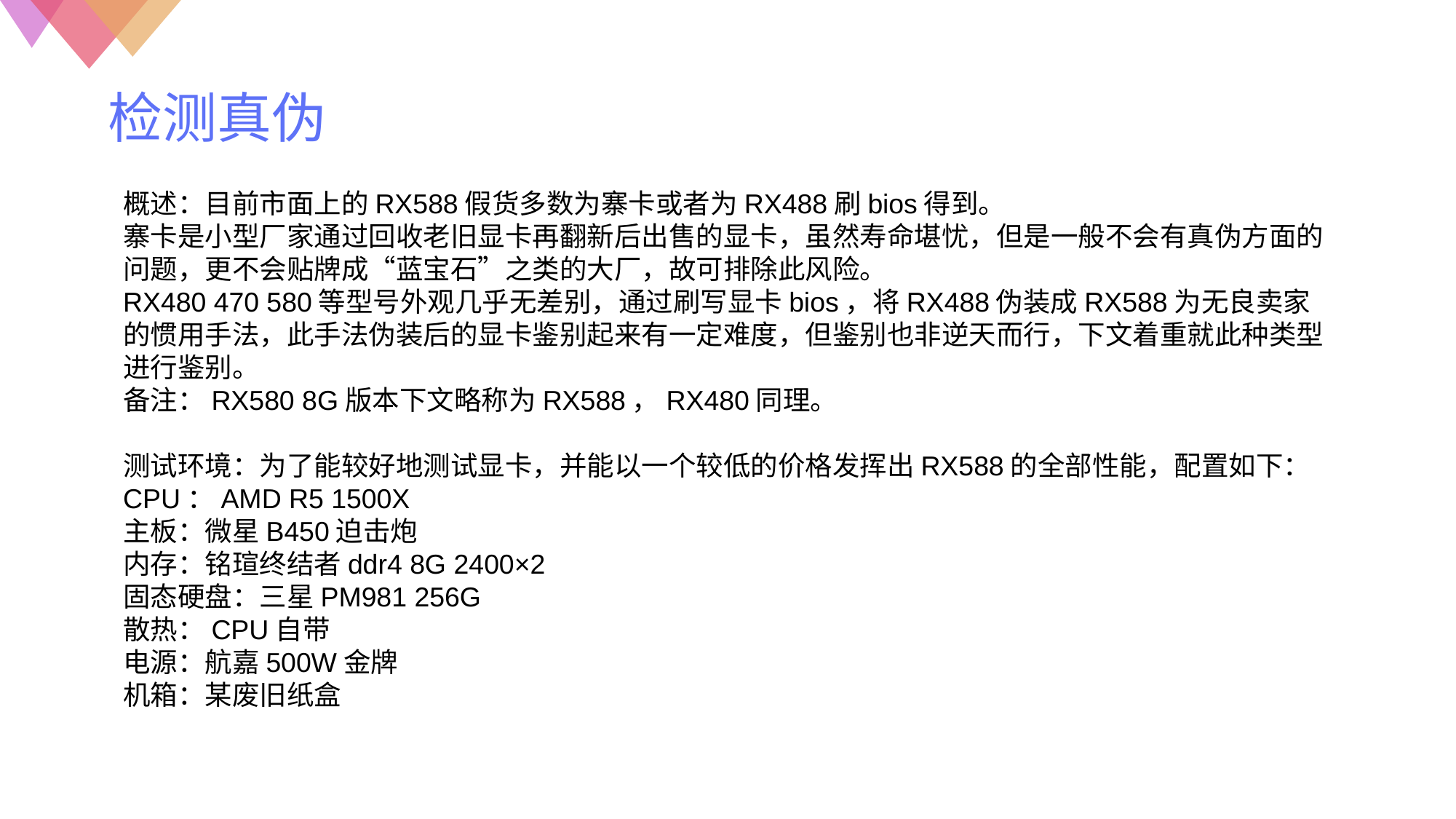

检测真伪
概述：目前市面上的RX588假货多数为寨卡或者为RX488刷bios得到。
寨卡是小型厂家通过回收老旧显卡再翻新后出售的显卡，虽然寿命堪忧，但是一般不会有真伪方面的问题，更不会贴牌成“蓝宝石”之类的大厂，故可排除此风险。
RX480 470 580等型号外观几乎无差别，通过刷写显卡bios，将RX488伪装成RX588为无良卖家的惯用手法，此手法伪装后的显卡鉴别起来有一定难度，但鉴别也非逆天而行，下文着重就此种类型进行鉴别。
备注：RX580 8G版本下文略称为RX588，RX480同理。

测试环境：为了能较好地测试显卡，并能以一个较低的价格发挥出RX588的全部性能，配置如下：
CPU：AMD R5 1500X
主板：微星B450迫击炮
内存：铭瑄终结者ddr4 8G 2400×2
固态硬盘：三星PM981 256G
散热：CPU自带
电源：航嘉500W金牌
机箱：某废旧纸盒